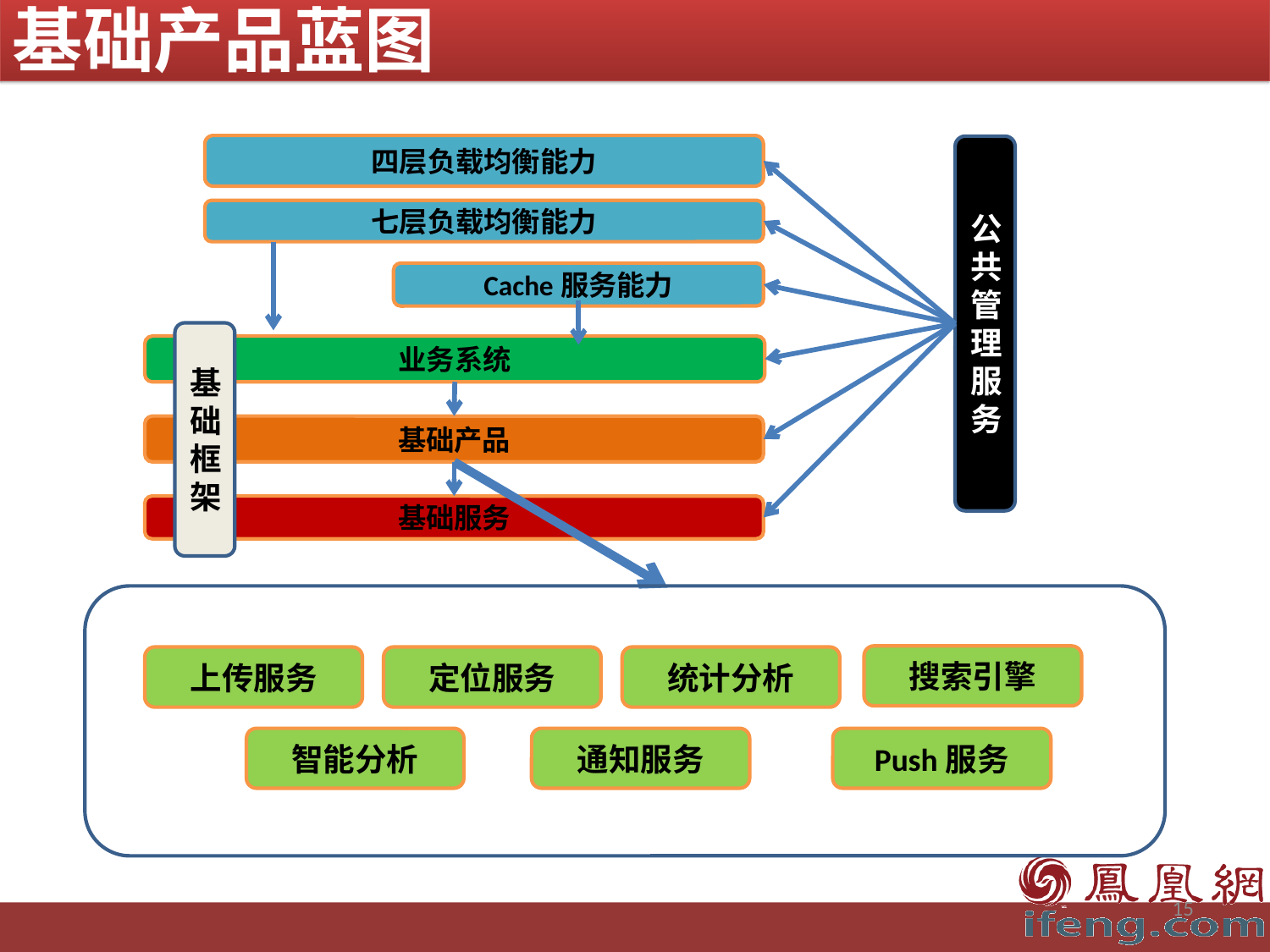

基础产品蓝图
四层负载均衡能力
公共管理服务
七层负载均衡能力
Cache服务能力
基础框架
业务系统
基础产品
基础服务

搜索引擎
上传服务
定位服务
统计分析
智能分析
通知服务
Push服务
15